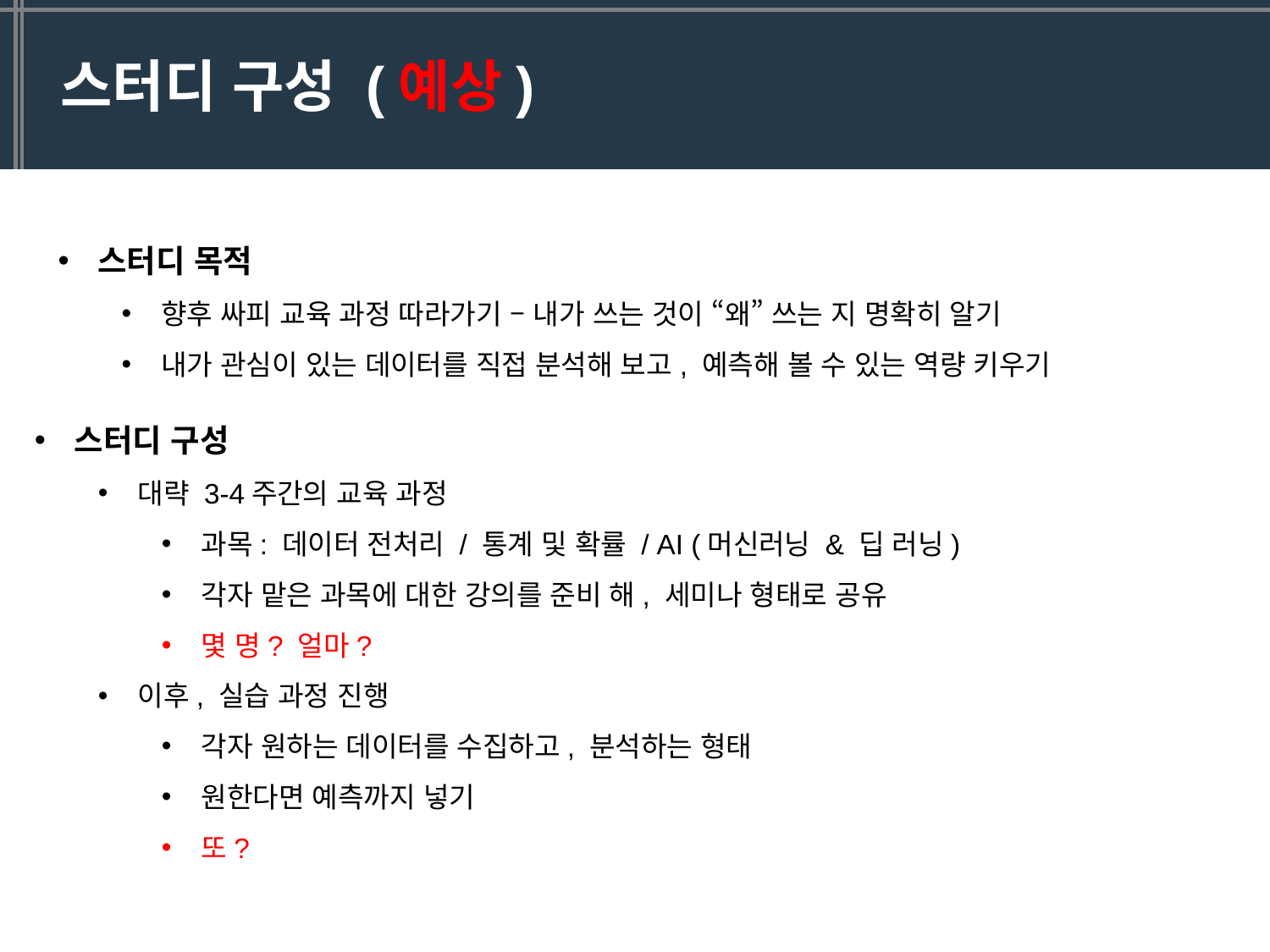

스터디 구성 (예상)
스터디 목적
향후 싸피 교육 과정 따라가기 – 내가 쓰는 것이 “왜” 쓰는 지 명확히 알기
내가 관심이 있는 데이터를 직접 분석해 보고, 예측해 볼 수 있는 역량 키우기

스터디 구성
대략 3-4주간의 교육 과정
과목: 데이터 전처리 / 통계 및 확률 / AI (머신러닝 & 딥 러닝)
각자 맡은 과목에 대한 강의를 준비 해, 세미나 형태로 공유
몇 명? 얼마?
이후, 실습 과정 진행
각자 원하는 데이터를 수집하고, 분석하는 형태
원한다면 예측까지 넣기
또?